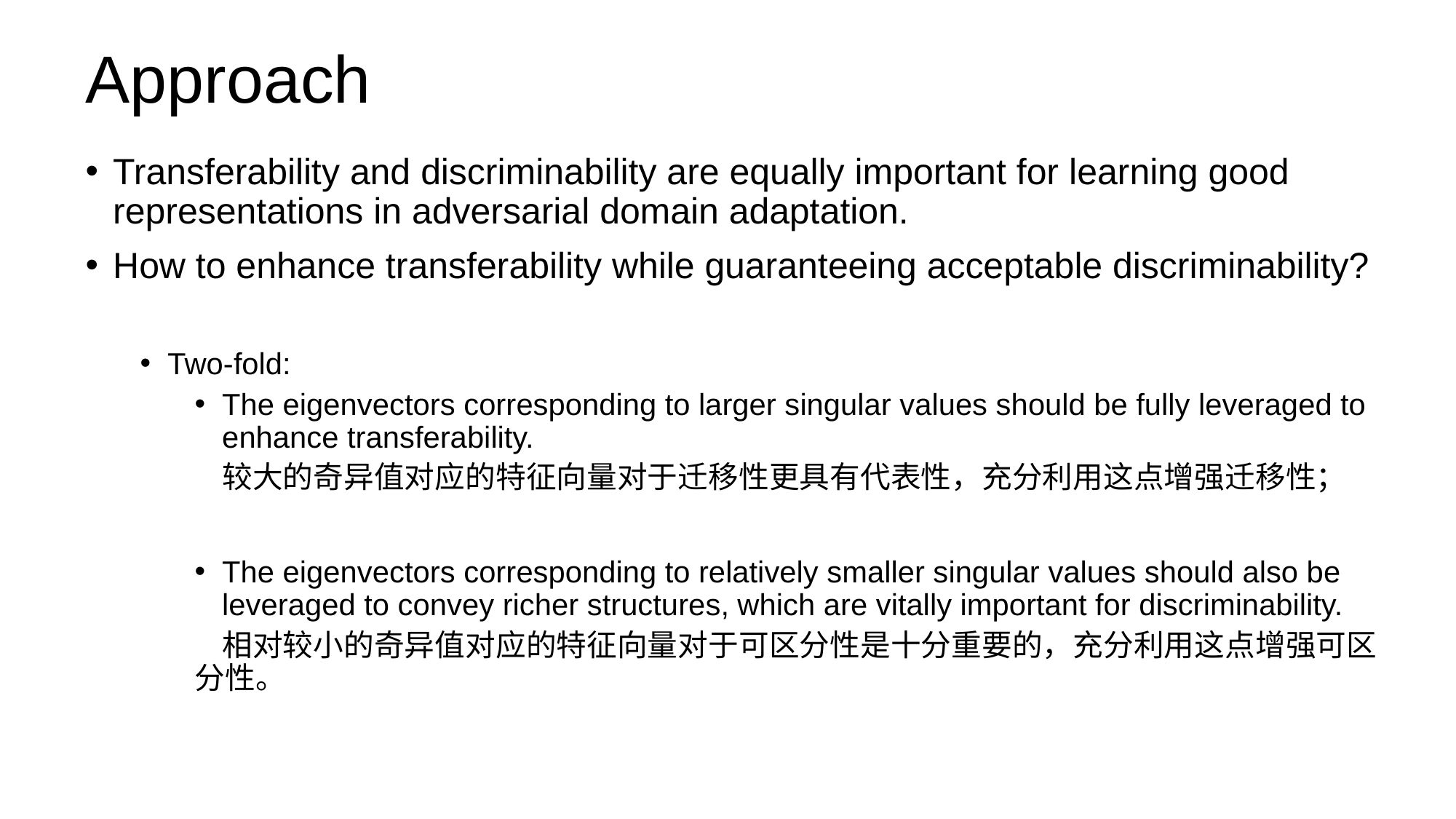

# Approach
Transferability and discriminability are equally important for learning good representations in adversarial domain adaptation.
How to enhance transferability while guaranteeing acceptable discriminability?

Two-fold:
The eigenvectors corresponding to larger singular values should be fully leveraged to enhance transferability.
   较大的奇异值对应的特征向量对于迁移性更具有代表性，充分利用这点增强迁移性；

The eigenvectors corresponding to relatively smaller singular values should also be leveraged to convey richer structures, which are vitally important for discriminability.
   相对较小的奇异值对应的特征向量对于可区分性是十分重要的，充分利用这点增强可区分性。